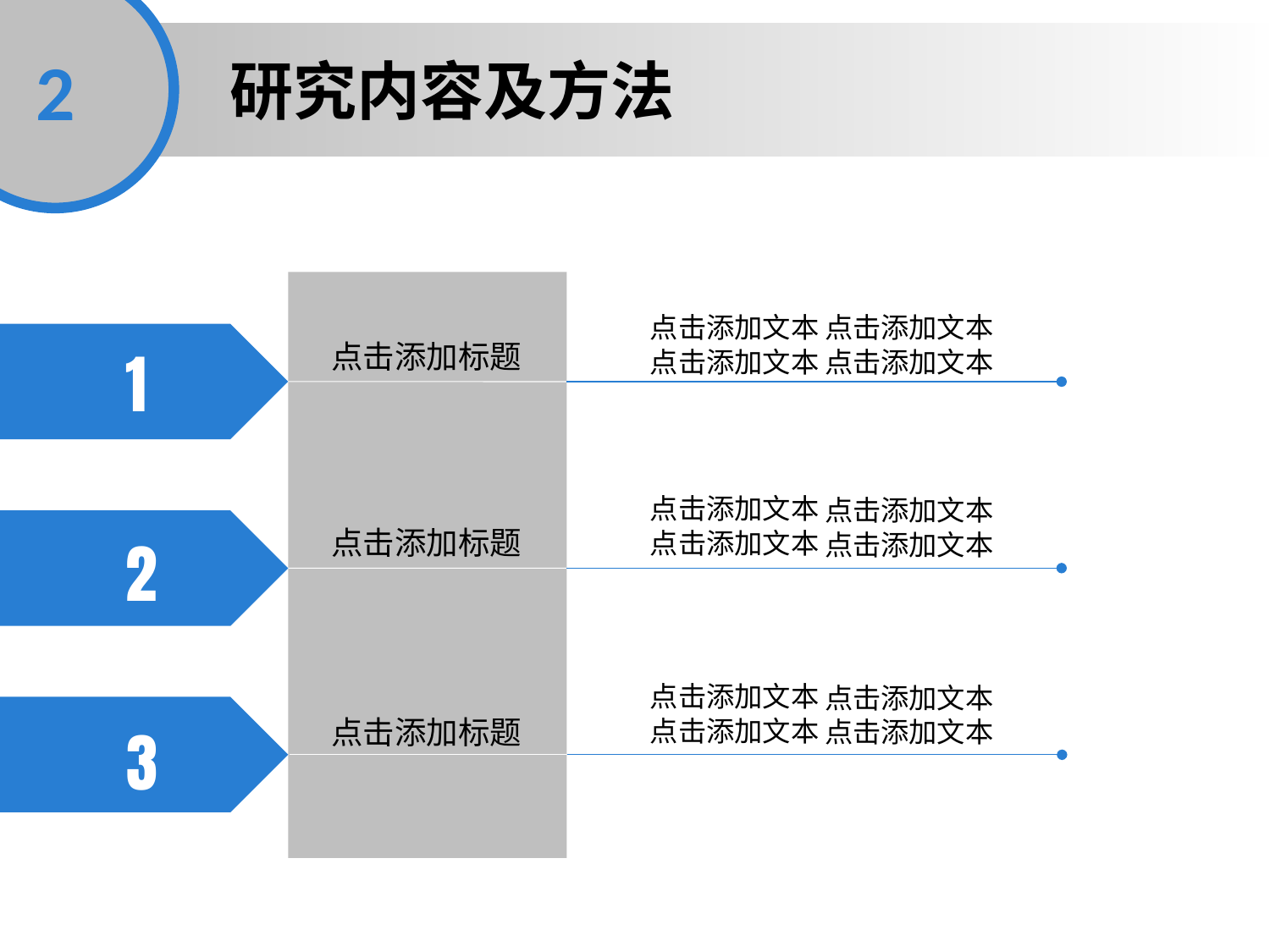

2

研究内容及方法

点击添加文本
点击添加文本
点击添加文本
点击添加文本

1
点击添加标题
点击添加文本
点击添加文本
点击添加文本
点击添加文本

2
点击添加标题
点击添加文本
点击添加文本
点击添加文本
点击添加文本

3
点击添加标题